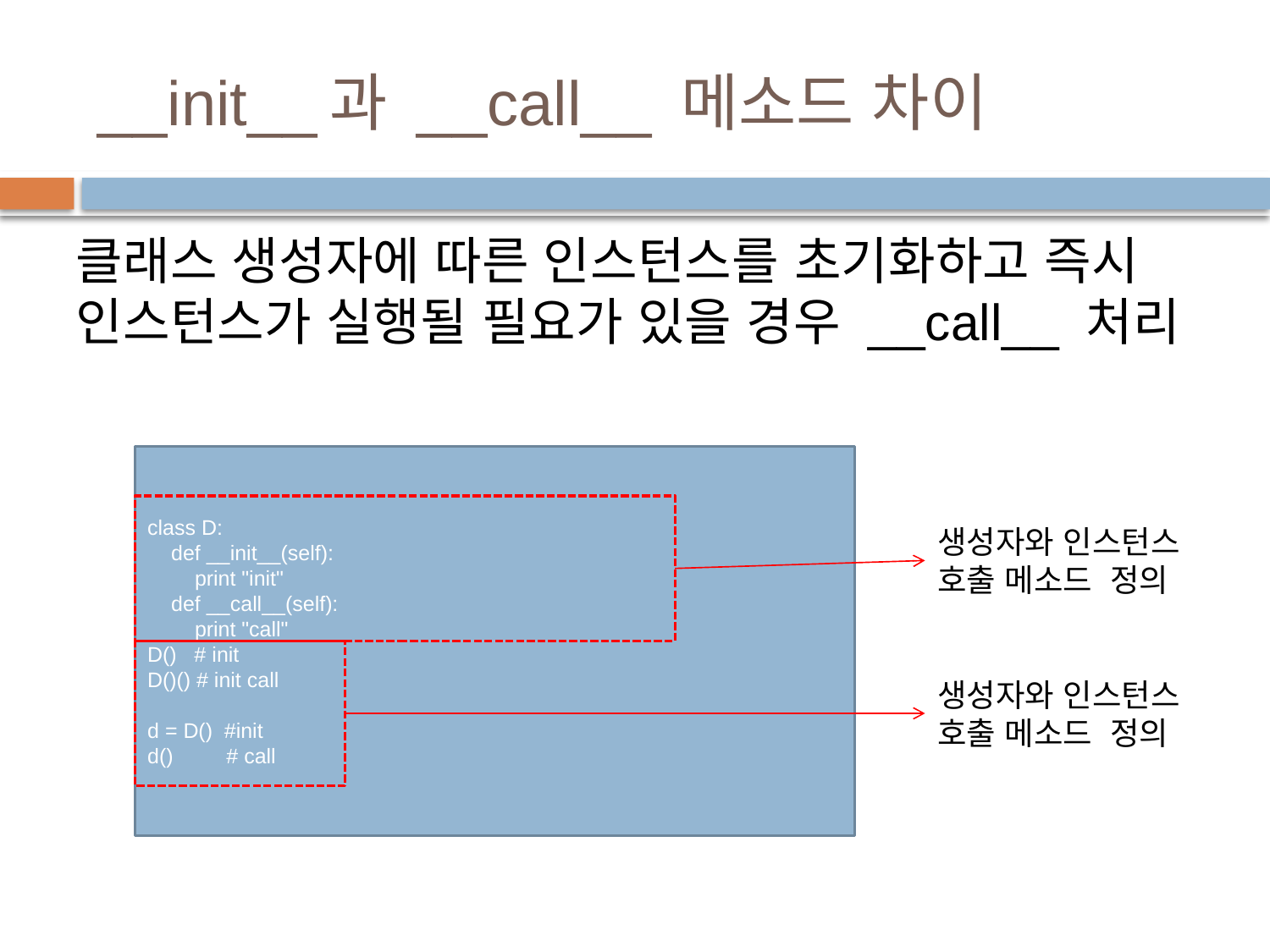

# __init__과 __call__ 메소드 차이
클래스 생성자에 따른 인스턴스를 초기화하고 즉시 인스턴스가 실행될 필요가 있을 경우 __call__ 처리
class D:
    def __init__(self):
        print "init"
    def __call__(self):
        print "call"
D()   # init
D()() # init call

d = D()  #init
d()         # call

생성자와 인스턴스 호출 메소드  정의

생성자와 인스턴스 호출 메소드  정의